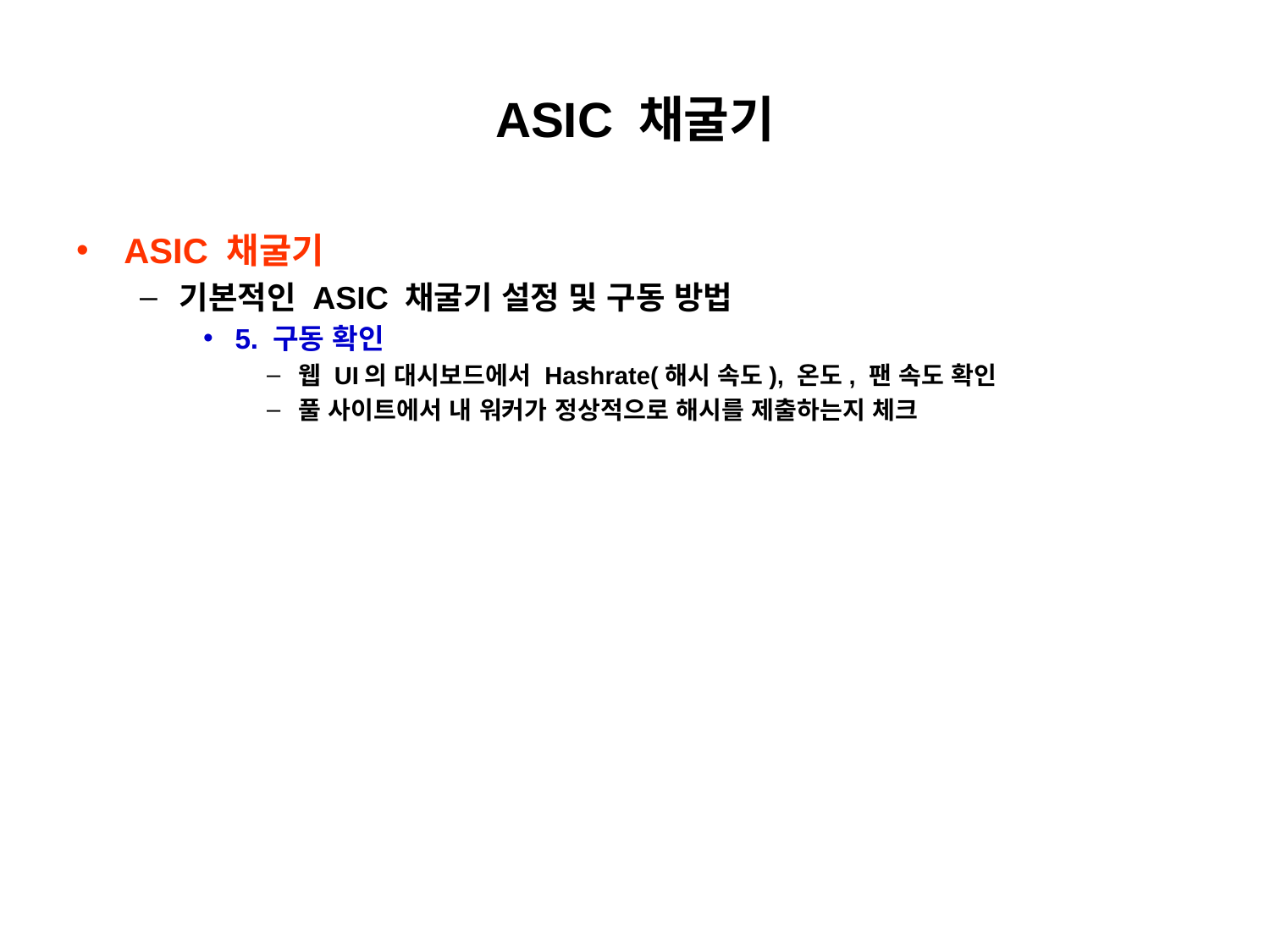

# ASIC 채굴기
ASIC 채굴기
기본적인 ASIC 채굴기 설정 및 구동 방법
5. 구동 확인
웹 UI의 대시보드에서 Hashrate(해시 속도), 온도, 팬 속도 확인
풀 사이트에서 내 워커가 정상적으로 해시를 제출하는지 체크